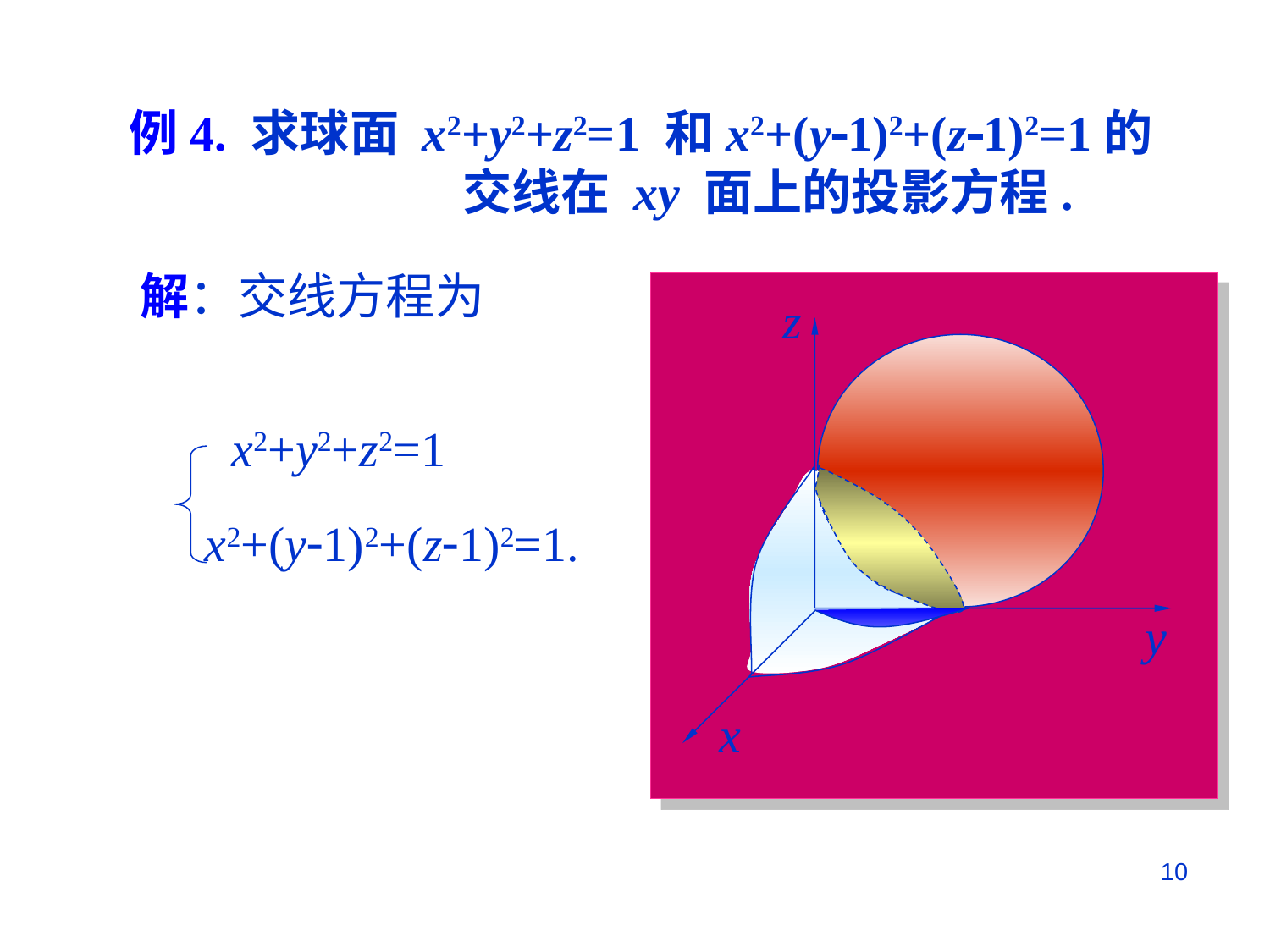

例4. 求球面 x2+y2+z2=1 和x2+(y−1)2+(z−1)2=1的交线在 xy 面上的投影方程.
解：交线方程为

z

 x2+y2+z2=1

 x2+(y−1)2+(z−1)2=1.
y

x
10